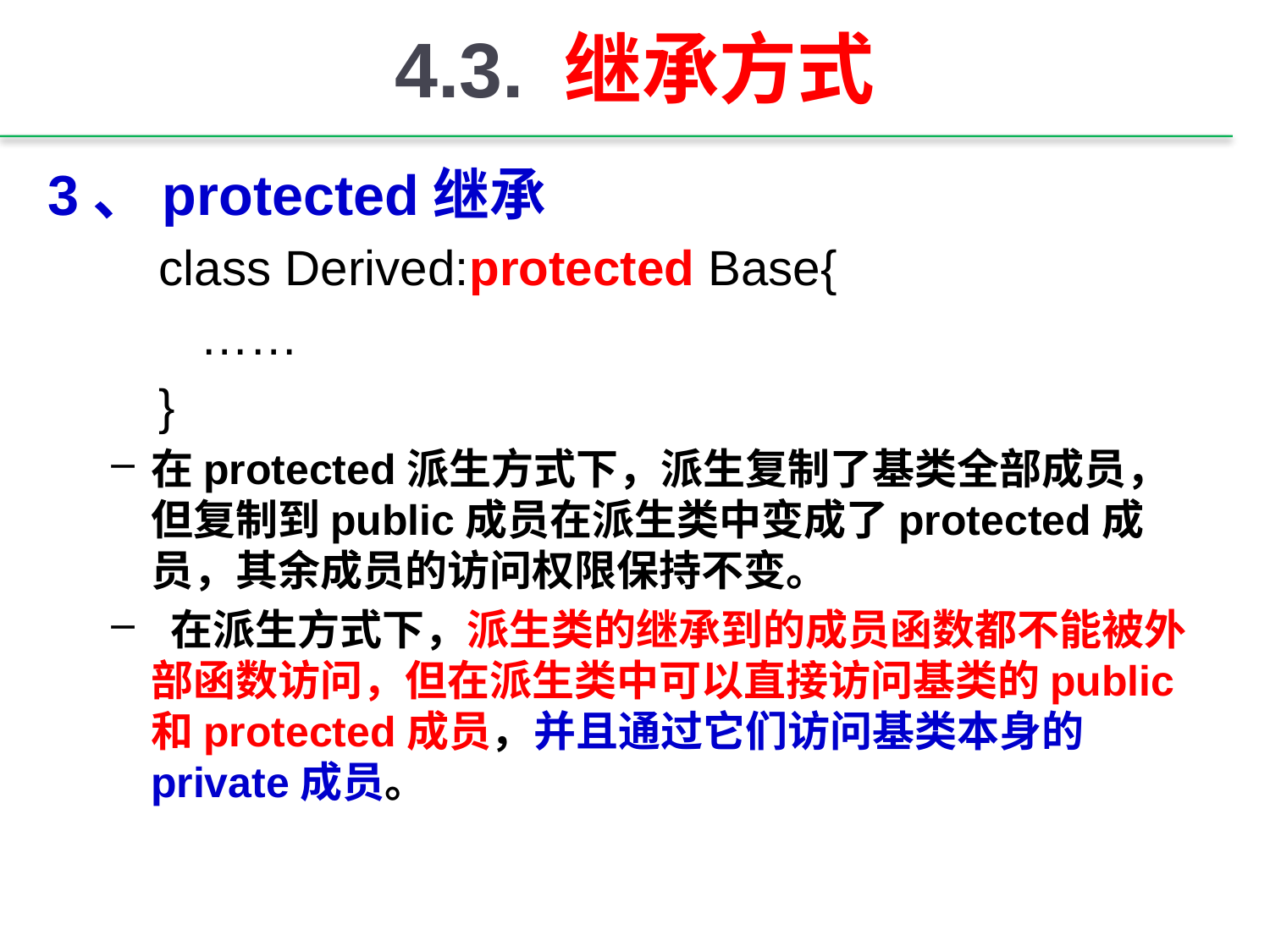

# 4.3. 继承方式
3、protected继承
class Derived:protected Base{
   ……
}
在protected派生方式下，派生复制了基类全部成员，但复制到public成员在派生类中变成了protected成员，其余成员的访问权限保持不变。
 在派生方式下，派生类的继承到的成员函数都不能被外部函数访问，但在派生类中可以直接访问基类的public和protected成员，并且通过它们访问基类本身的private成员。